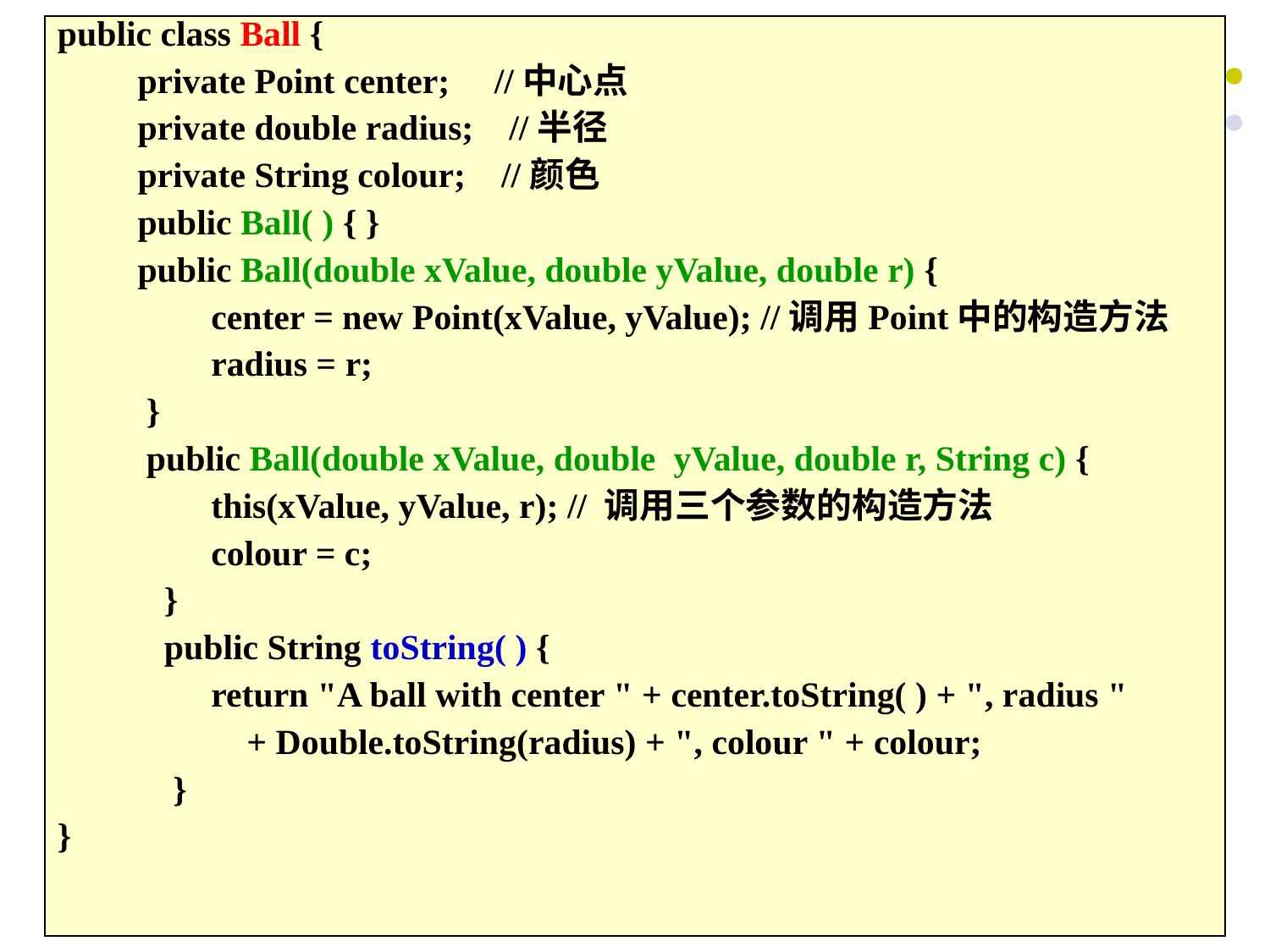

public class Ball {
         private Point center;     //中心点
         private double radius;    //半径
         private String colour;    //颜色
         public Ball( ) { }
         public Ball(double xValue, double yValue, double r) {
	   center = new Point(xValue, yValue); //调用Point中的构造方法
	   radius = r;
          }
          public Ball(double xValue, double  yValue, double r, String c) {
	   this(xValue, yValue, r); // 调用三个参数的构造方法
	   colour = c;
            }
            public String toString( ) {
	   return "A ball with center " + center.toString( ) + ", radius "
	       + Double.toString(radius) + ", colour " + colour;
             }
}
#